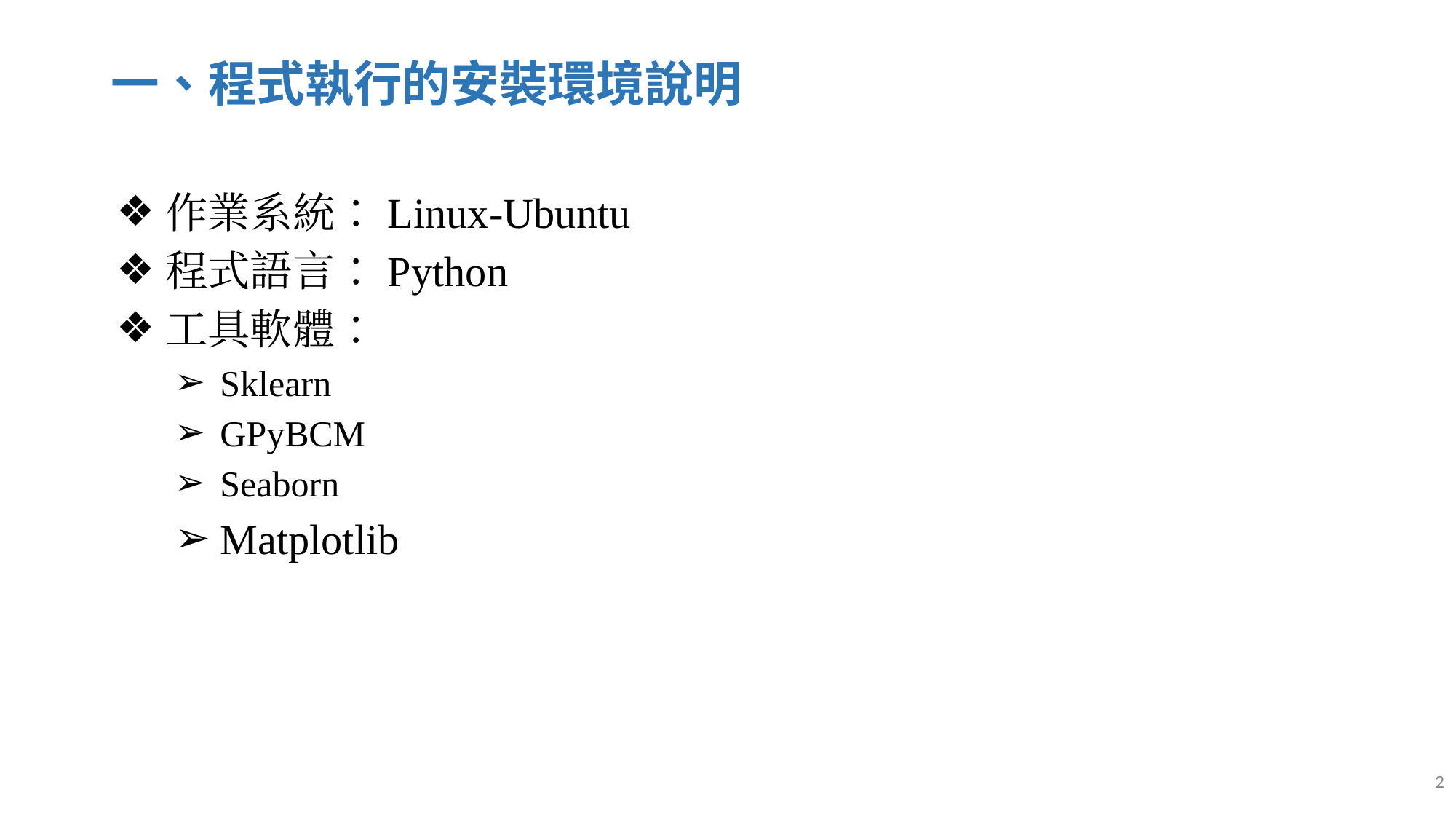

# 一、程式執行的安裝環境說明
作業系統：Linux-Ubuntu
程式語言：Python
工具軟體：
Sklearn
GPyBCM
Seaborn
Matplotlib
2